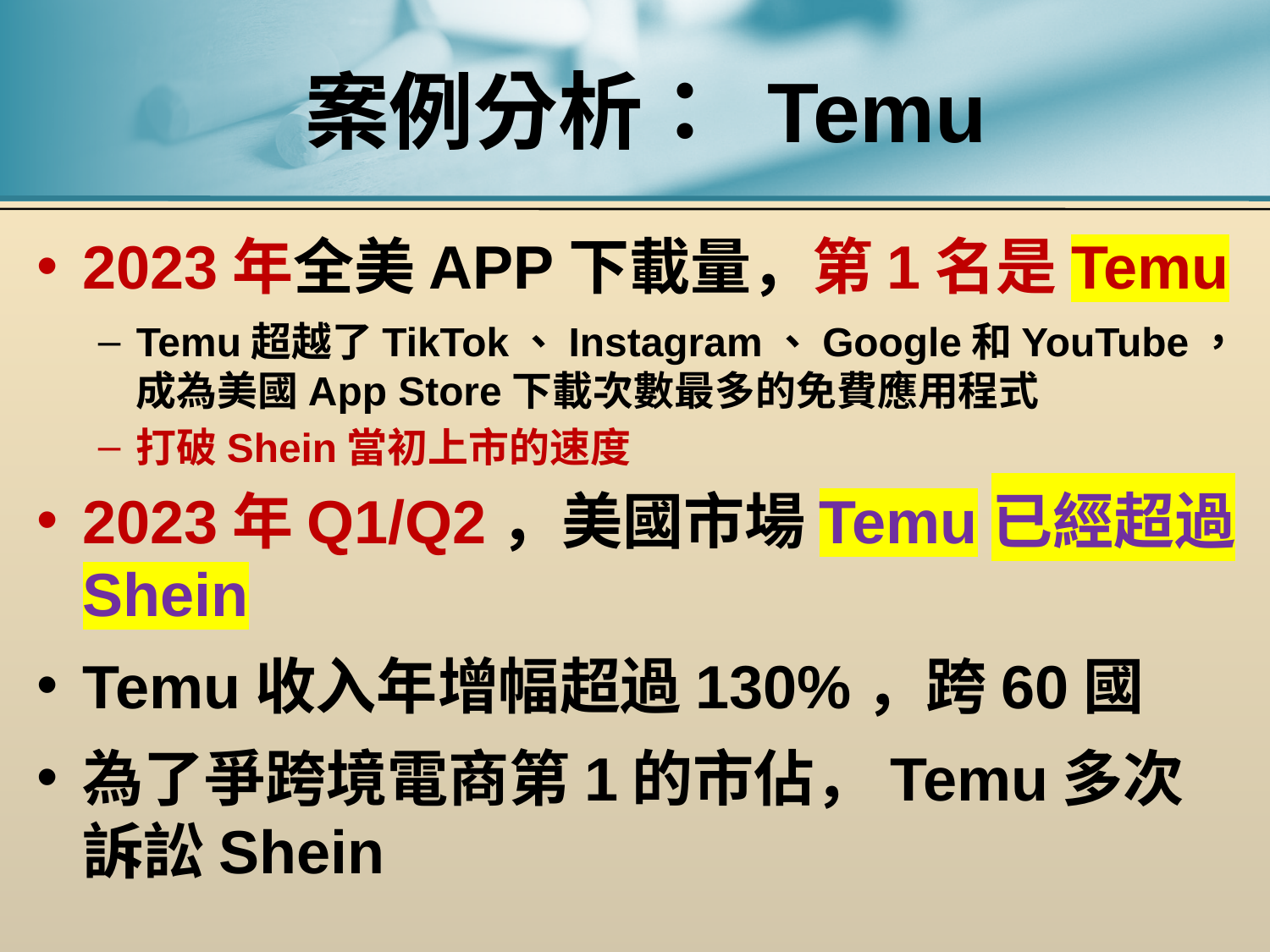

# 案例分析： Temu
2023年全美APP下載量，第1名是Temu
Temu超越了TikTok、Instagram、Google和YouTube，成為美國App Store下載次數最多的免費應用程式
打破Shein當初上市的速度
2023年Q1/Q2，美國市場Temu已經超過Shein
Temu收入年增幅超過130%，跨60國
為了爭跨境電商第1的市佔，Temu多次訴訟Shein